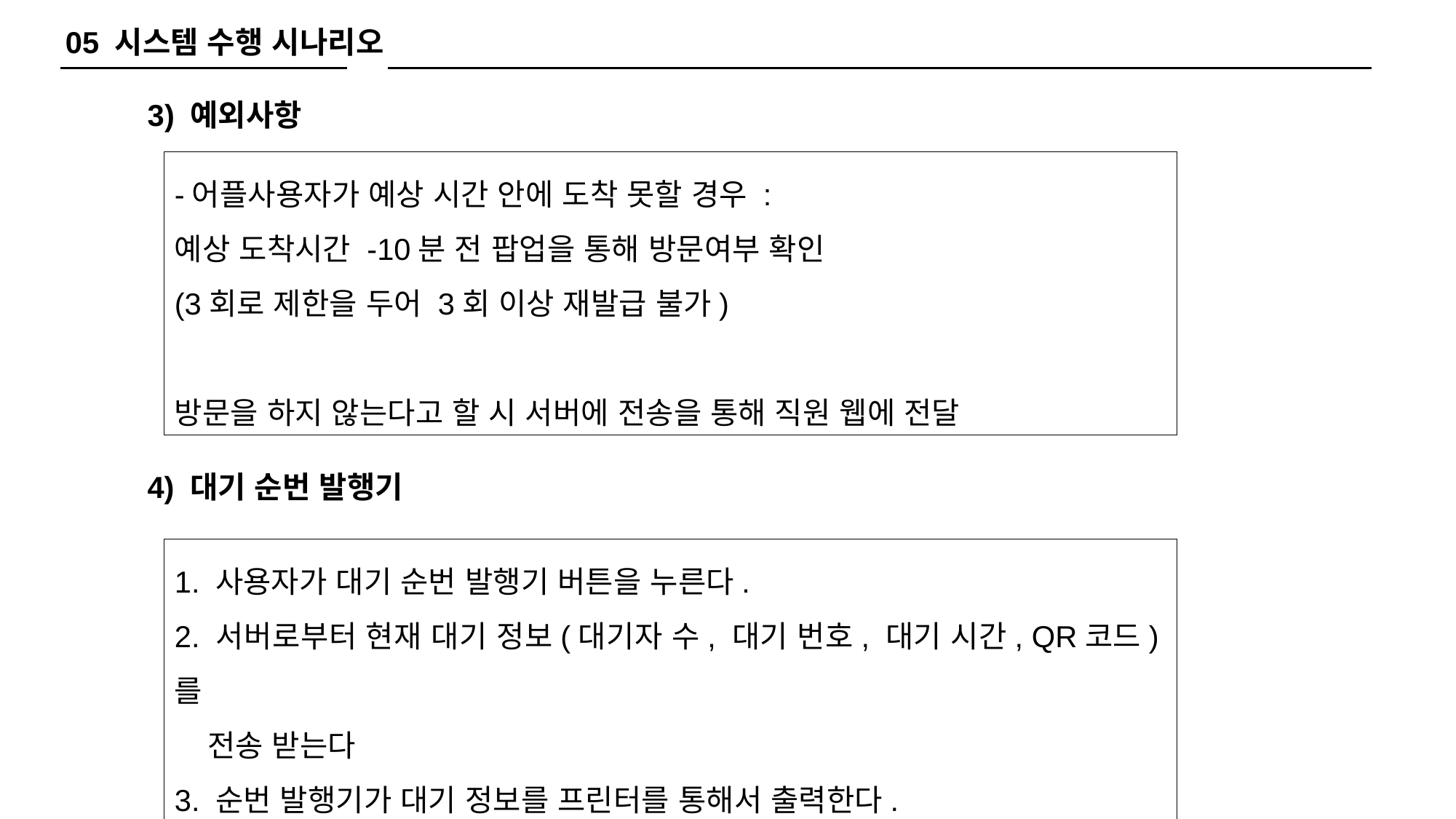

05 시스템 수행 시나리오
3) 예외사항

-어플사용자가 예상 시간 안에 도착 못할 경우 :
예상 도착시간 -10분 전 팝업을 통해 방문여부 확인
(3회로 제한을 두어 3회 이상 재발급 불가)

방문을 하지 않는다고 할 시 서버에 전송을 통해 직원 웹에 전달
4) 대기 순번 발행기

1. 사용자가 대기 순번 발행기 버튼을 누른다.
2. 서버로부터 현재 대기 정보(대기자 수, 대기 번호, 대기 시간, QR코드)를
   전송 받는다
3. 순번 발행기가 대기 정보를 프린터를 통해서 출력한다.